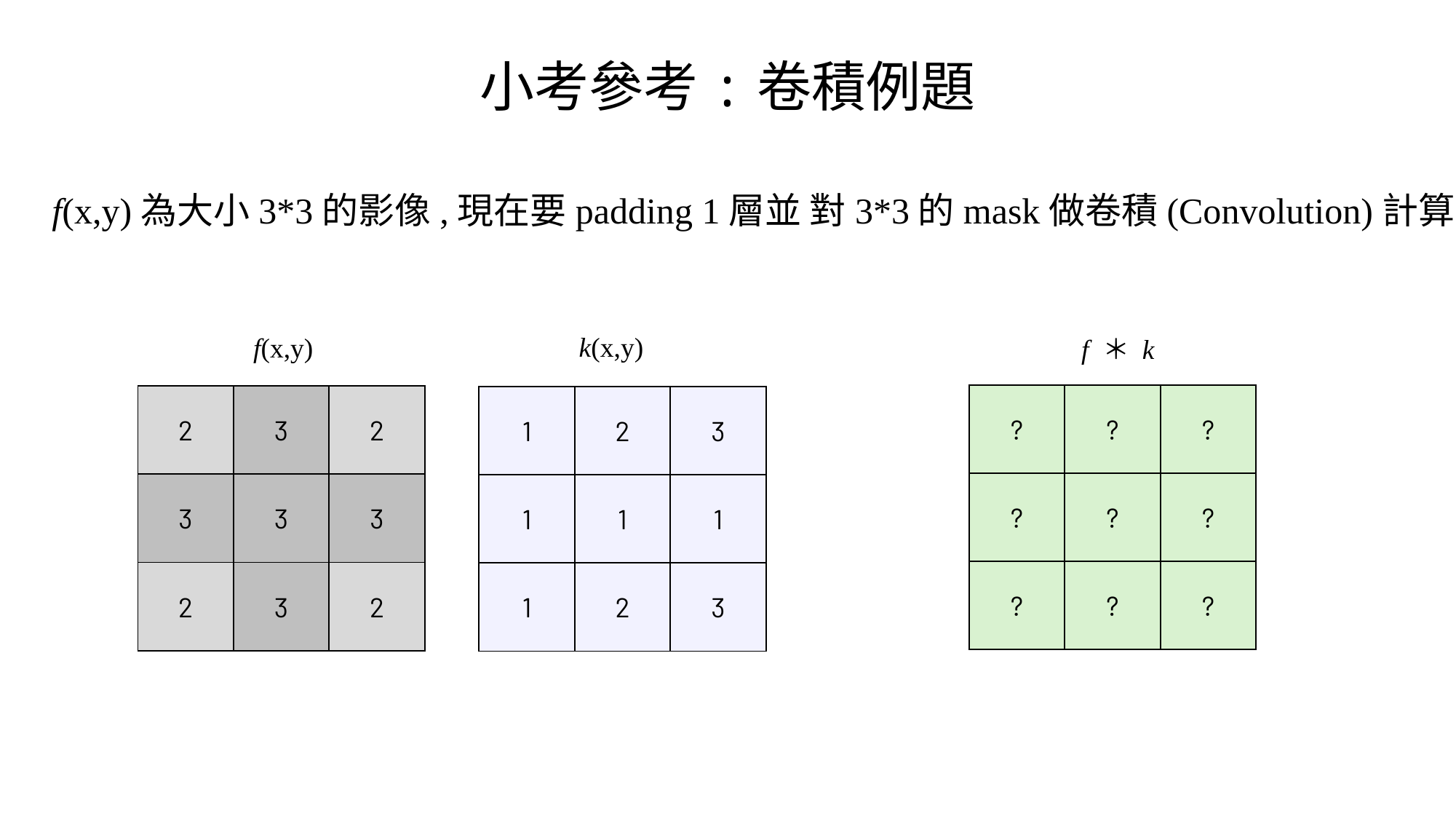

小考參考:卷積例題
f(x,y)為大小3*3的影像,現在要padding 1層並 對3*3的mask做卷積(Convolution)計算
k(x,y)
f(x,y)
f ＊ k
| ? | ? | ? |
| --- | --- | --- |
| ? | ? | ? |
| ? | ? | ? |
| 2 | 3 | 2 |
| --- | --- | --- |
| 3 | 3 | 3 |
| 2 | 3 | 2 |
| 1 | 2 | 3 |
| --- | --- | --- |
| 1 | 1 | 1 |
| 1 | 2 | 3 |